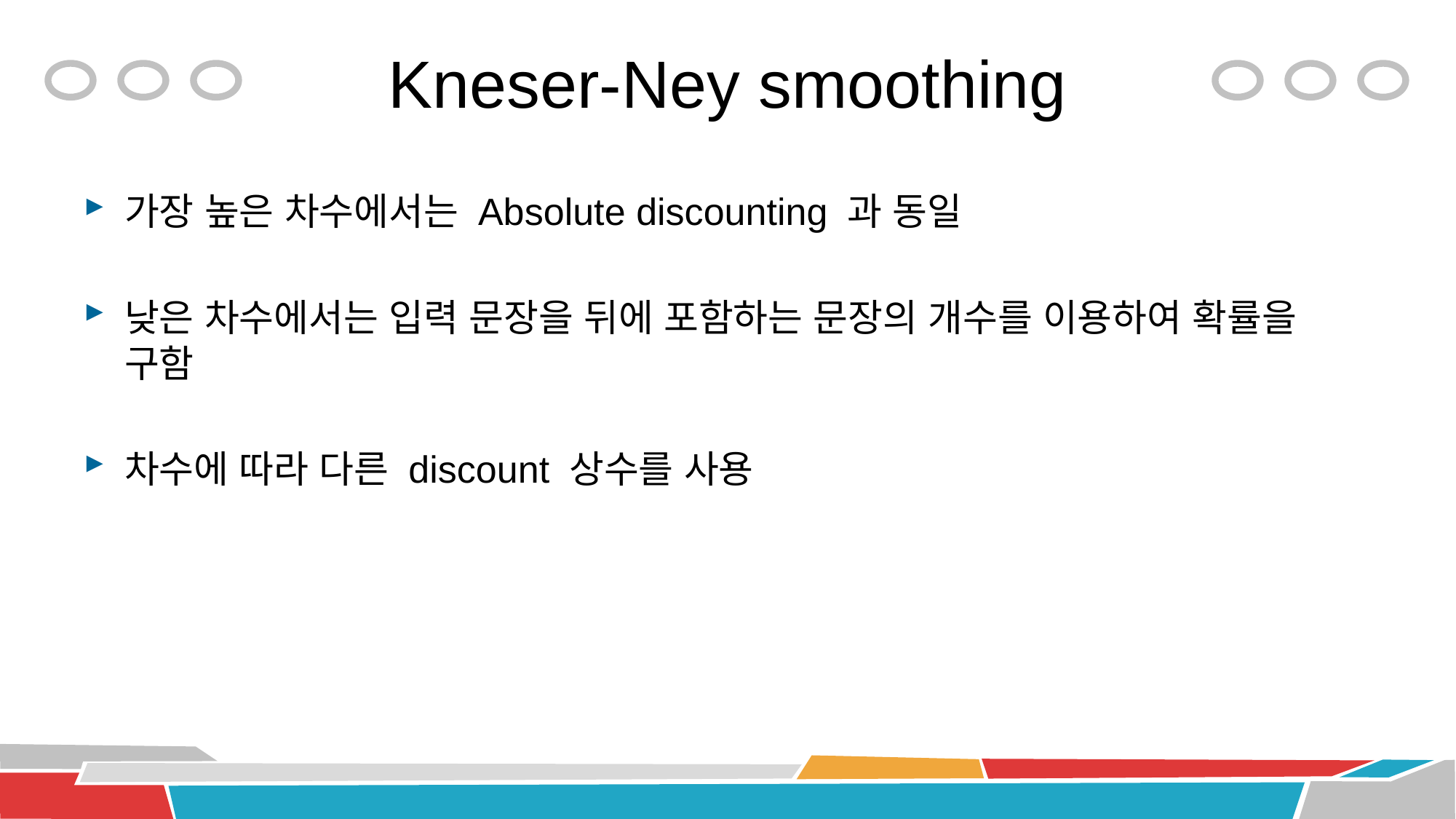

# Kneser-Ney smoothing
가장 높은 차수에서는 Absolute discounting 과 동일

낮은 차수에서는 입력 문장을 뒤에 포함하는 문장의 개수를 이용하여 확률을 구함

차수에 따라 다른 discount 상수를 사용